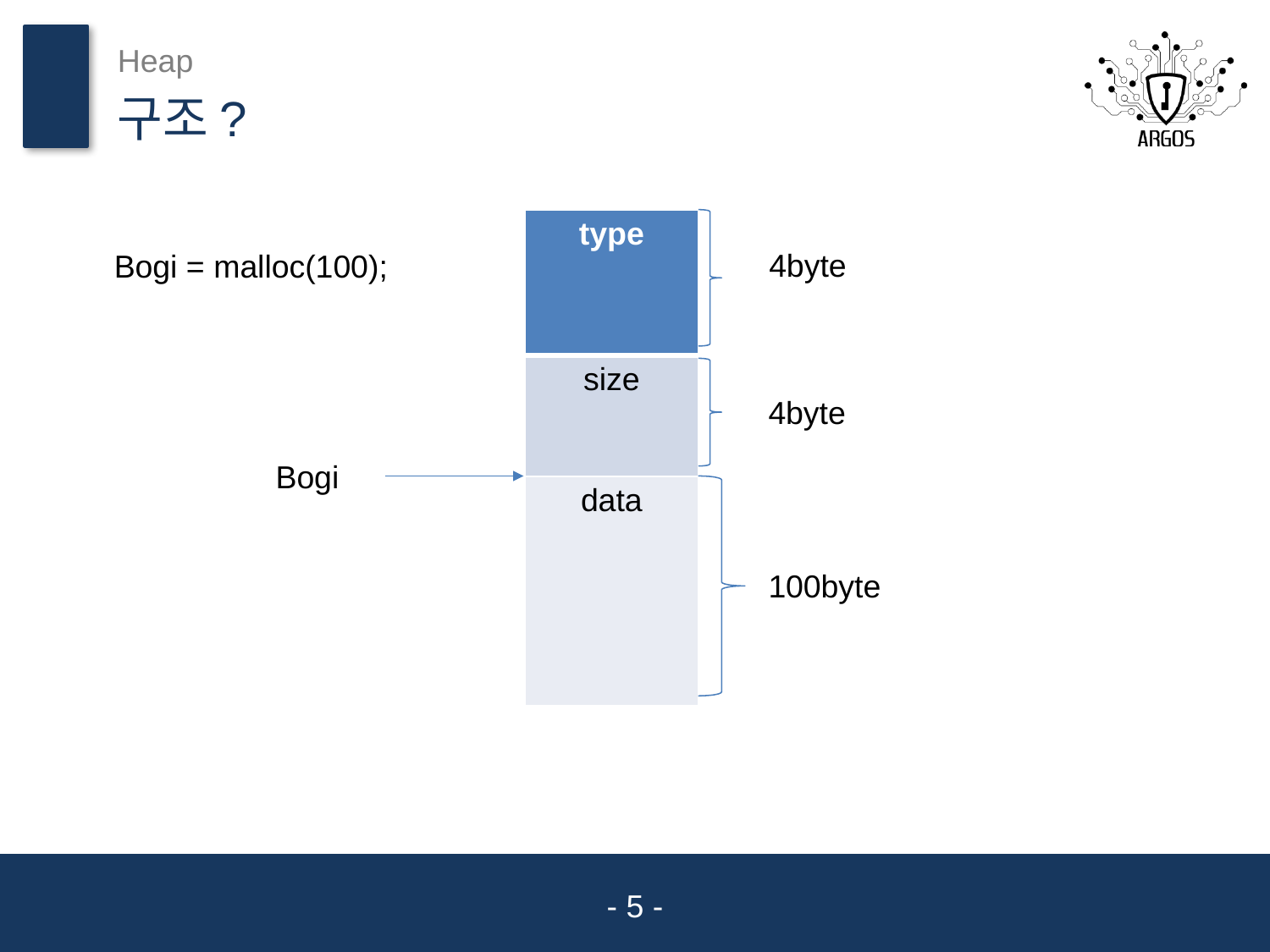

Heap
구조?
| type |
| --- |
| size |
| data |

4byte
Bogi = malloc(100);

4byte
Bogi

100byte
- 5 -